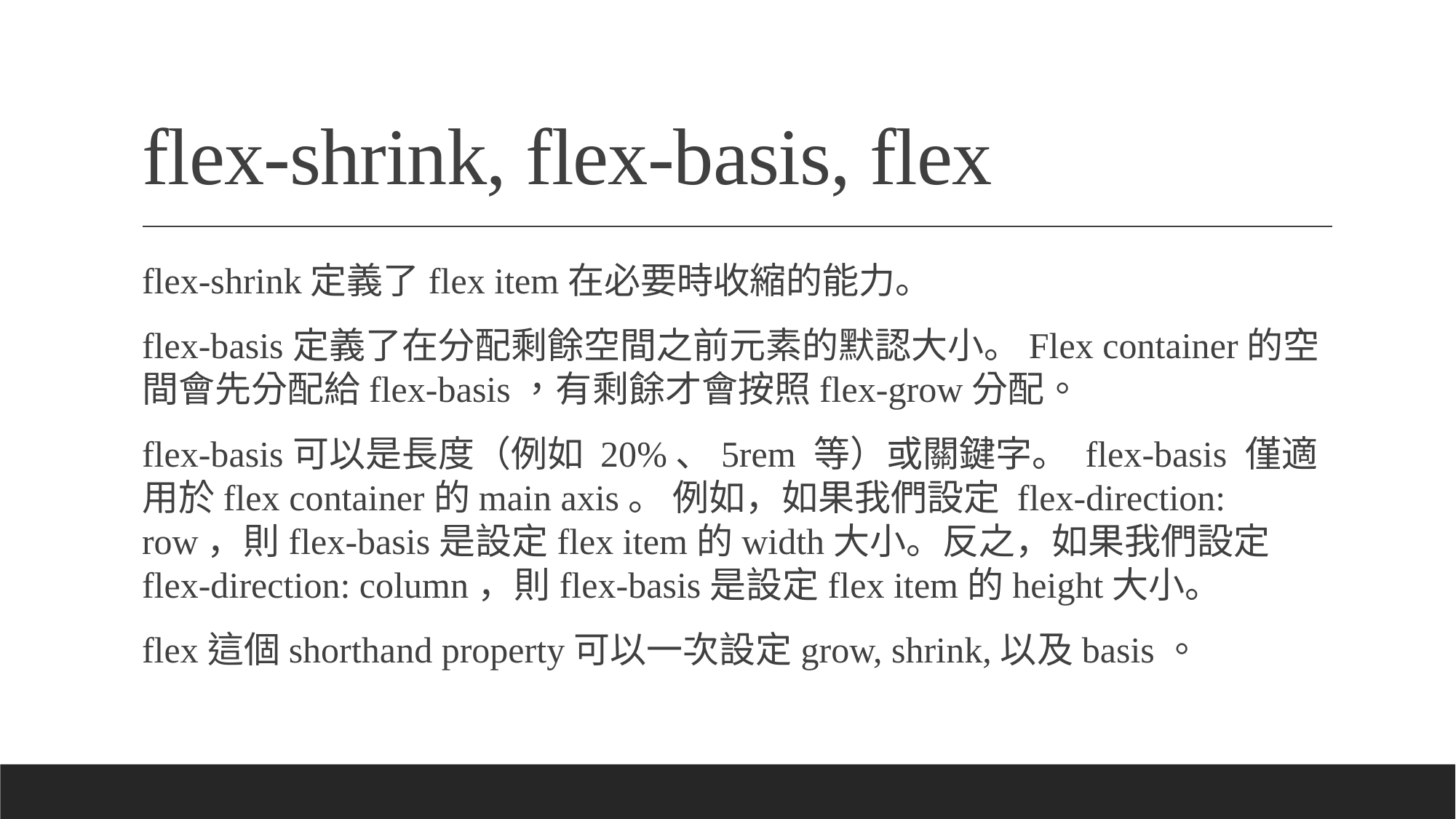

# flex-shrink, flex-basis, flex
flex-shrink定義了flex item在必要時收縮的能力。
flex-basis定義了在分配剩餘空間之前元素的默認大小。Flex container的空間會先分配給flex-basis，有剩餘才會按照flex-grow分配。
flex-basis可以是長度（例如 20%、5rem 等）或關鍵字。 flex-basis 僅適用於flex container的main axis。 例如，如果我們設定 flex-direction: row，則flex-basis是設定flex item的width大小。反之，如果我們設定 flex-direction: column，則flex-basis是設定flex item的height大小。
flex這個shorthand property可以一次設定grow, shrink,以及basis。